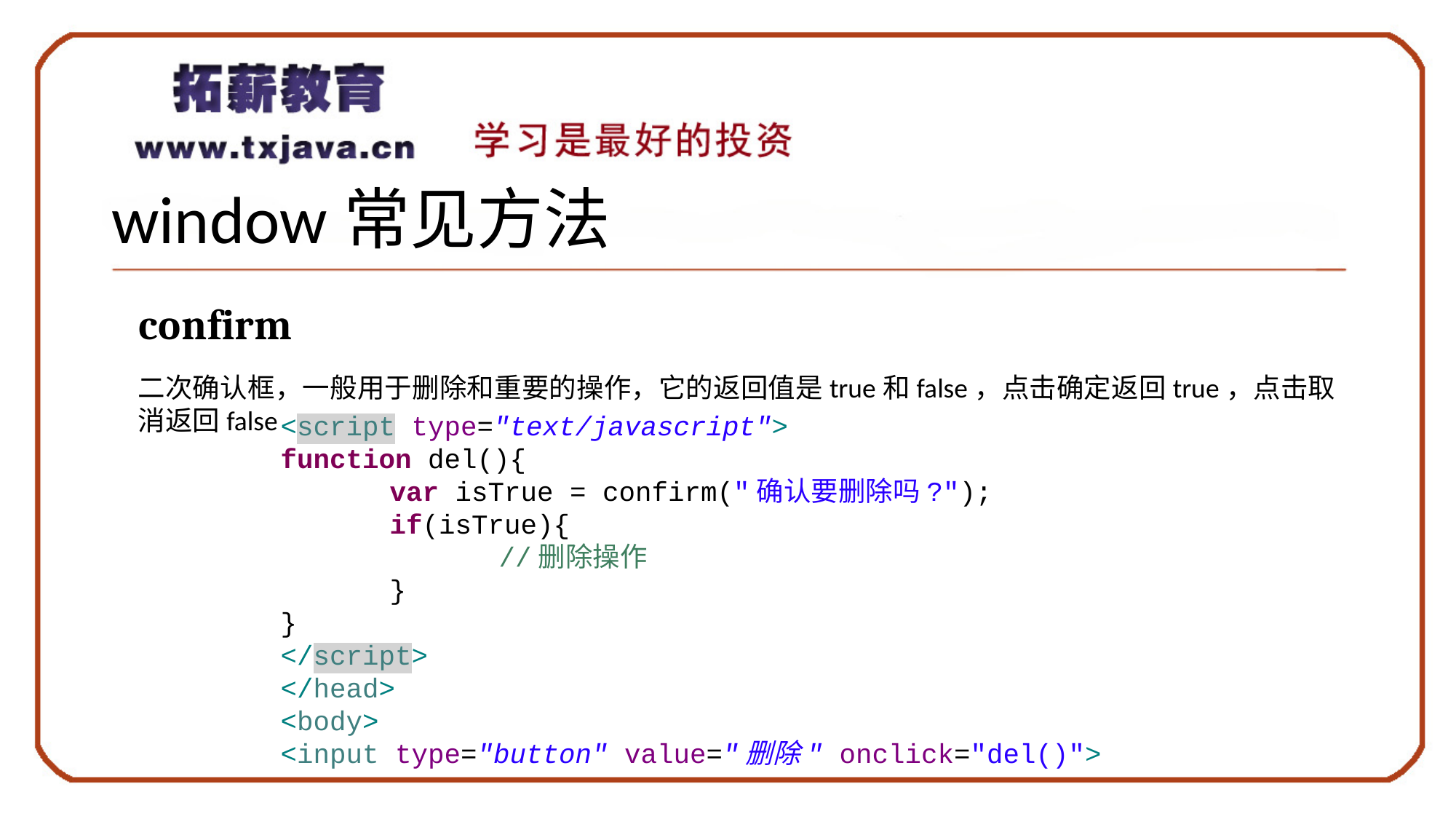

# window常见方法
confirm
二次确认框，一般用于删除和重要的操作，它的返回值是true和false，点击确定返回true，点击取消返回false
<script type="text/javascript">
function del(){
	var isTrue = confirm("确认要删除吗?");
	if(isTrue){
		//删除操作
	}
}
</script>
</head>
<body>
<input type="button" value="删除" onclick="del()">